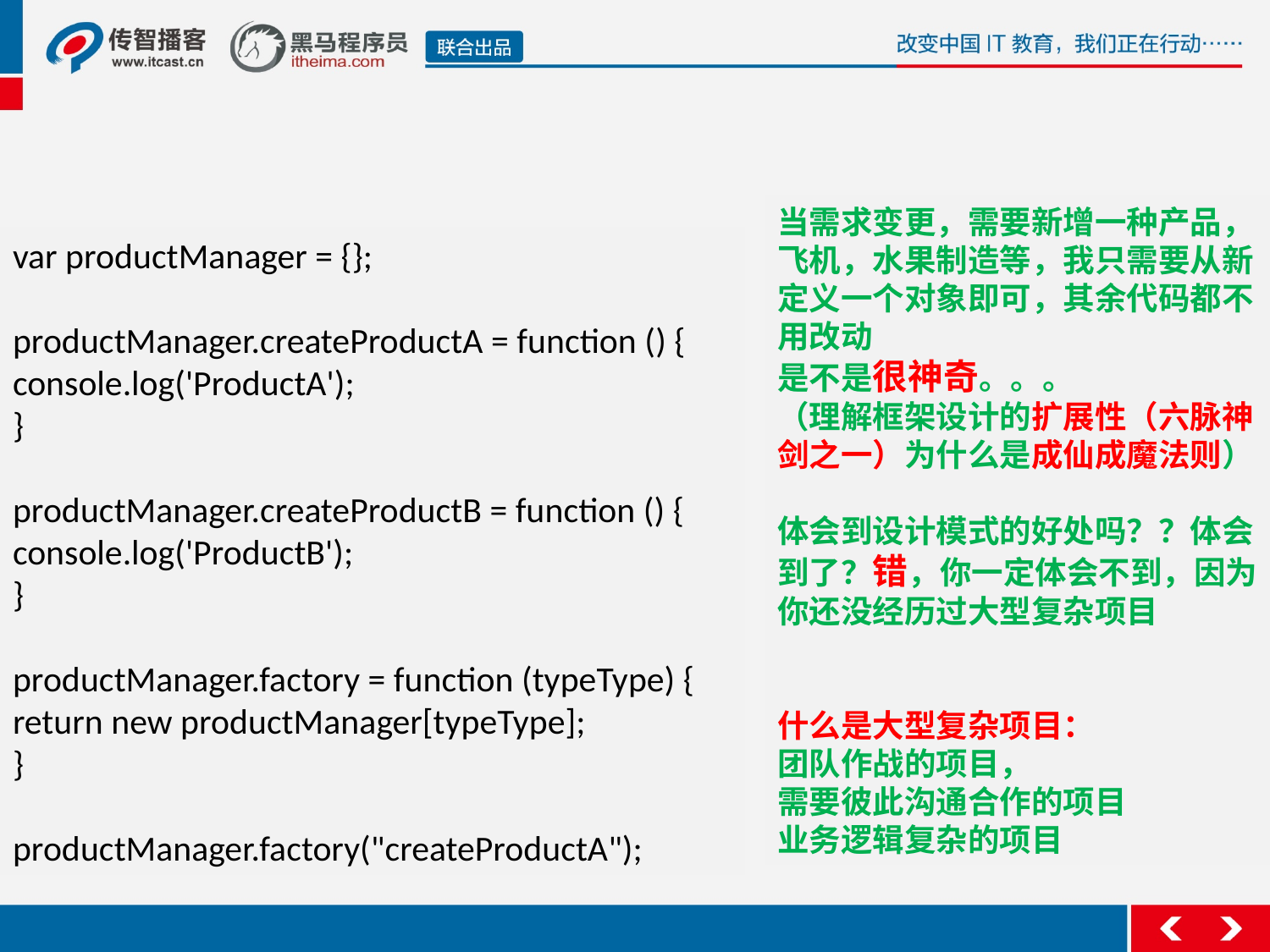

#
当需求变更，需要新增一种产品，飞机，水果制造等，我只需要从新定义一个对象即可，其余代码都不用改动
是不是很神奇。。。
（理解框架设计的扩展性（六脉神剑之一）为什么是成仙成魔法则）

体会到设计模式的好处吗？？体会到了？错，你一定体会不到，因为你还没经历过大型复杂项目

什么是大型复杂项目：
团队作战的项目，
需要彼此沟通合作的项目
业务逻辑复杂的项目
var productManager = {};
productManager.createProductA = function () {
console.log('ProductA');
}
productManager.createProductB = function () {
console.log('ProductB');
}
productManager.factory = function (typeType) {
return new productManager[typeType];
}
productManager.factory("createProductA");